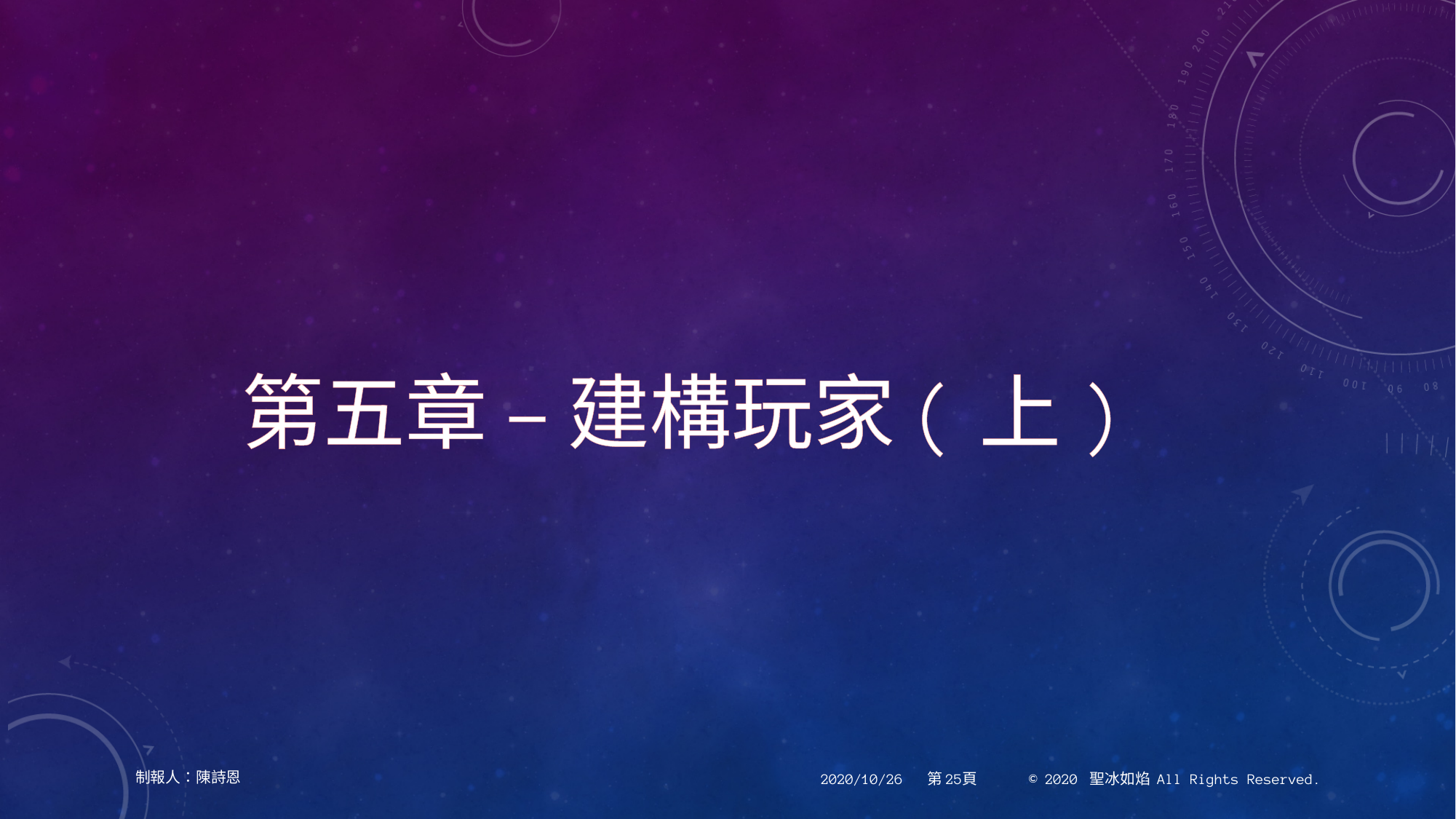

# 第五章 – 建構玩家(上)
第25頁
制報人：陳詩恩
2020/10/26